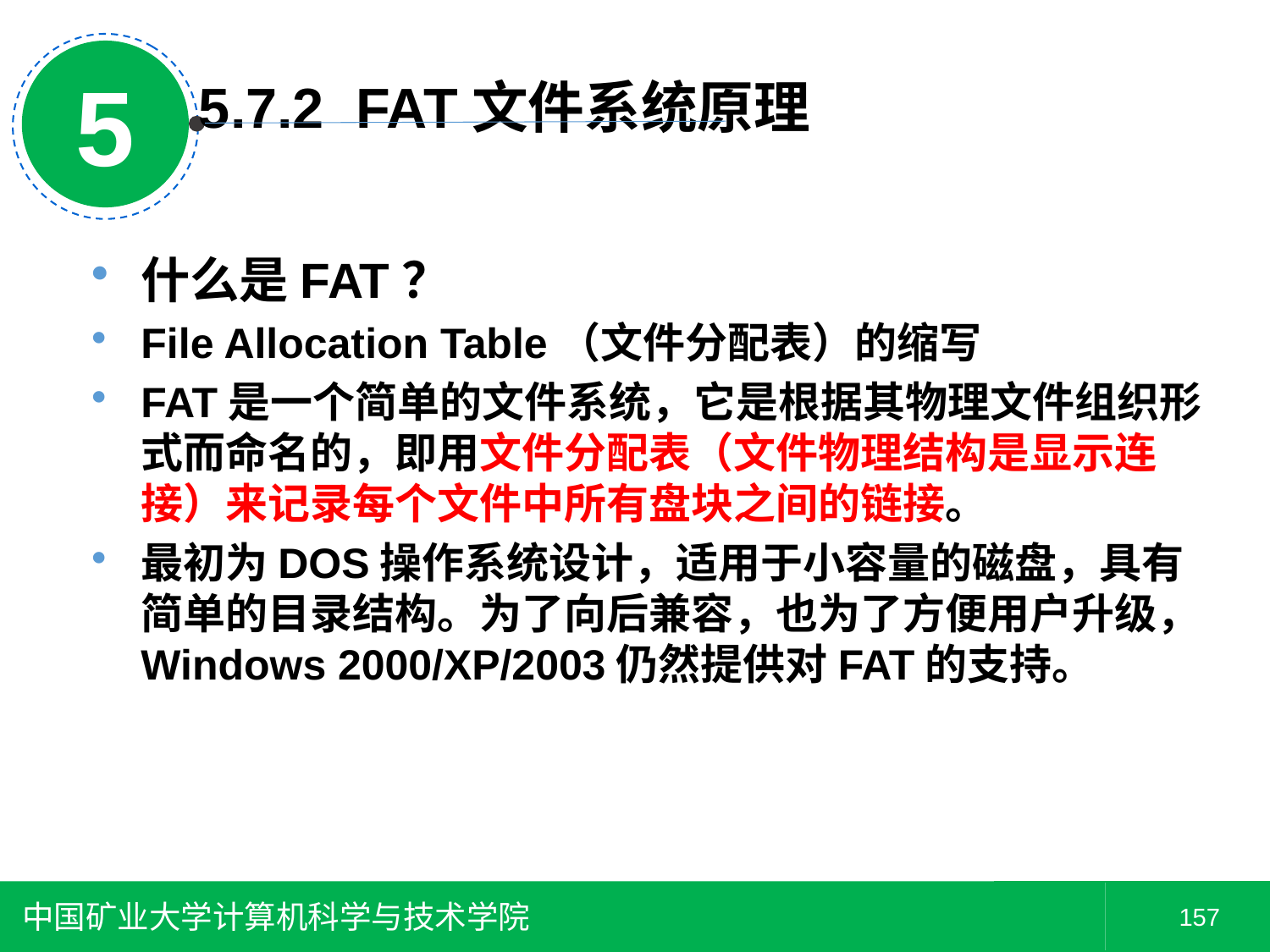

5
5.7.2  FAT文件系统原理

什么是FAT？
File Allocation Table（文件分配表）的缩写
FAT是一个简单的文件系统，它是根据其物理文件组织形式而命名的，即用文件分配表（文件物理结构是显示连接）来记录每个文件中所有盘块之间的链接。
最初为DOS操作系统设计，适用于小容量的磁盘，具有简单的目录结构。为了向后兼容，也为了方便用户升级，Windows 2000/XP/2003仍然提供对FAT的支持。